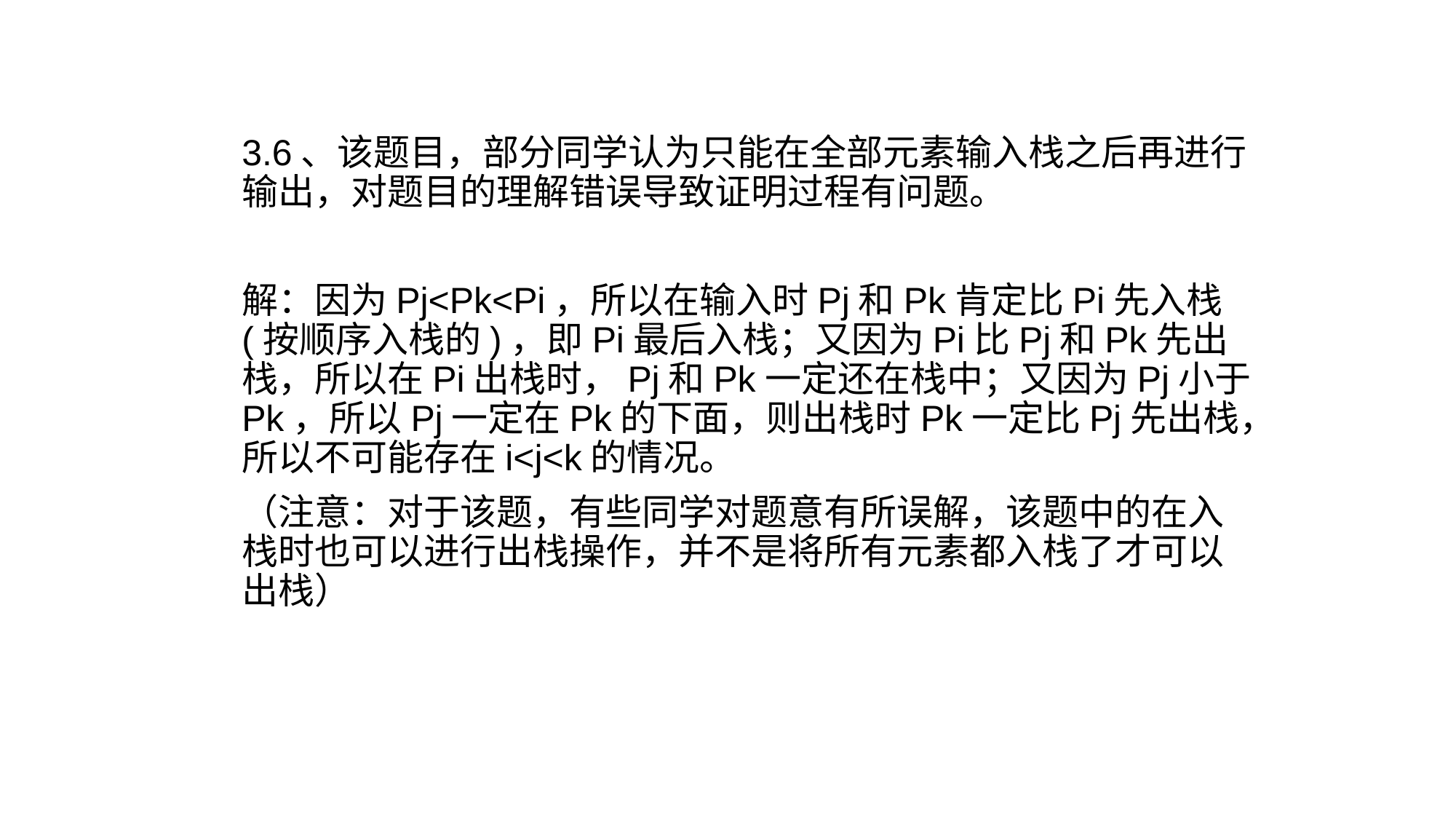

3.6、该题目，部分同学认为只能在全部元素输入栈之后再进行输出，对题目的理解错误导致证明过程有问题。

解：因为Pj<Pk<Pi，所以在输入时Pj和Pk肯定比Pi先入栈(按顺序入栈的)，即Pi最后入栈；又因为Pi比Pj和Pk先出栈，所以在Pi出栈时，Pj和Pk一定还在栈中；又因为Pj小于Pk，所以Pj一定在Pk的下面，则出栈时Pk一定比Pj先出栈，所以不可能存在i<j<k的情况。
（注意：对于该题，有些同学对题意有所误解，该题中的在入栈时也可以进行出栈操作，并不是将所有元素都入栈了才可以出栈）